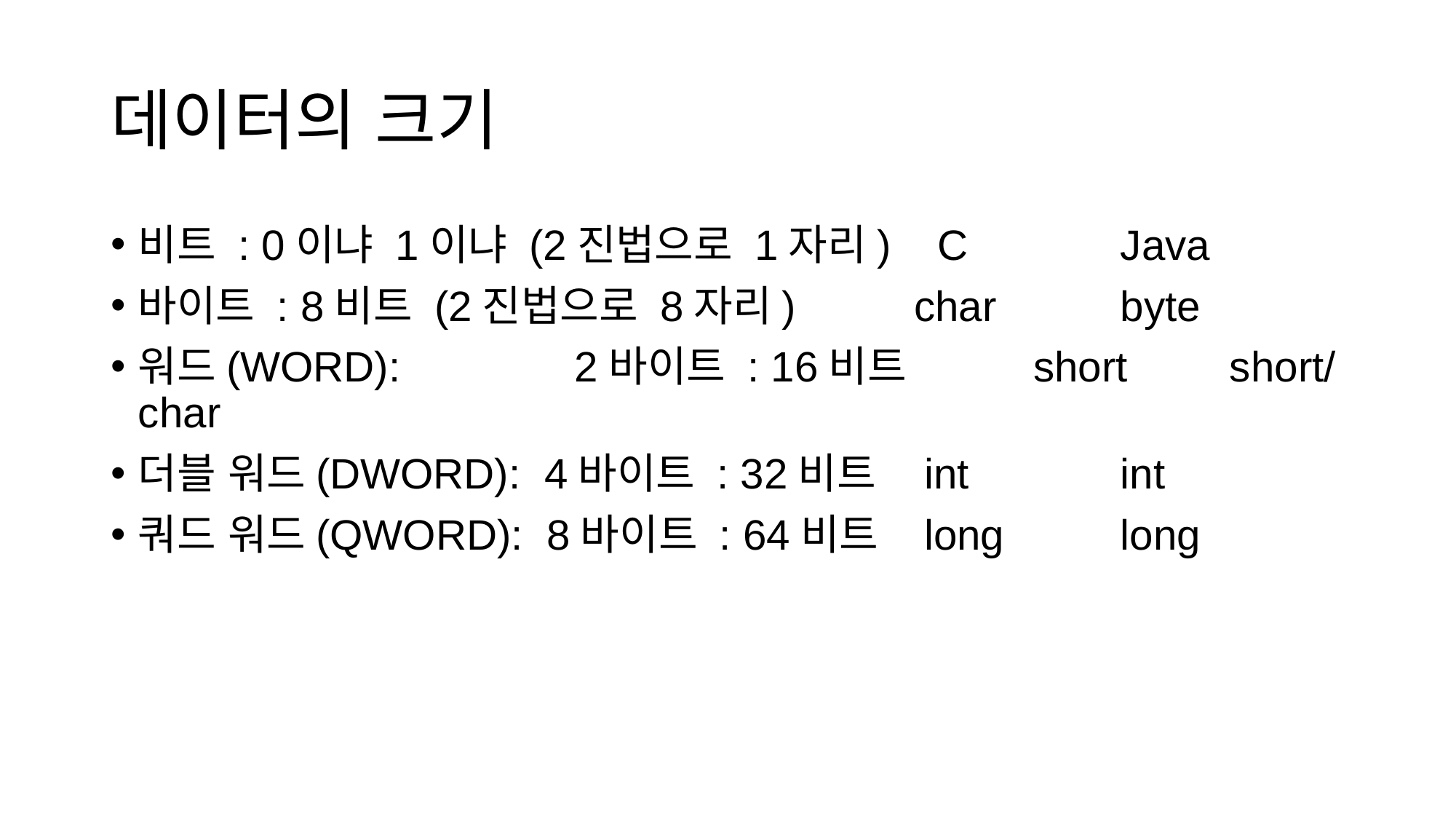

# 데이터의 크기
비트 : 0이냐 1이냐 (2진법으로 1자리)	   C		Java
바이트 : 8비트 (2진법으로 8자리)	 char		byte
워드(WORD):		2바이트 : 16비트	 short	short/char
더블 워드(DWORD):  4바이트 : 32비트	 int		int
쿼드 워드(QWORD):  8바이트 : 64비트	 long		long